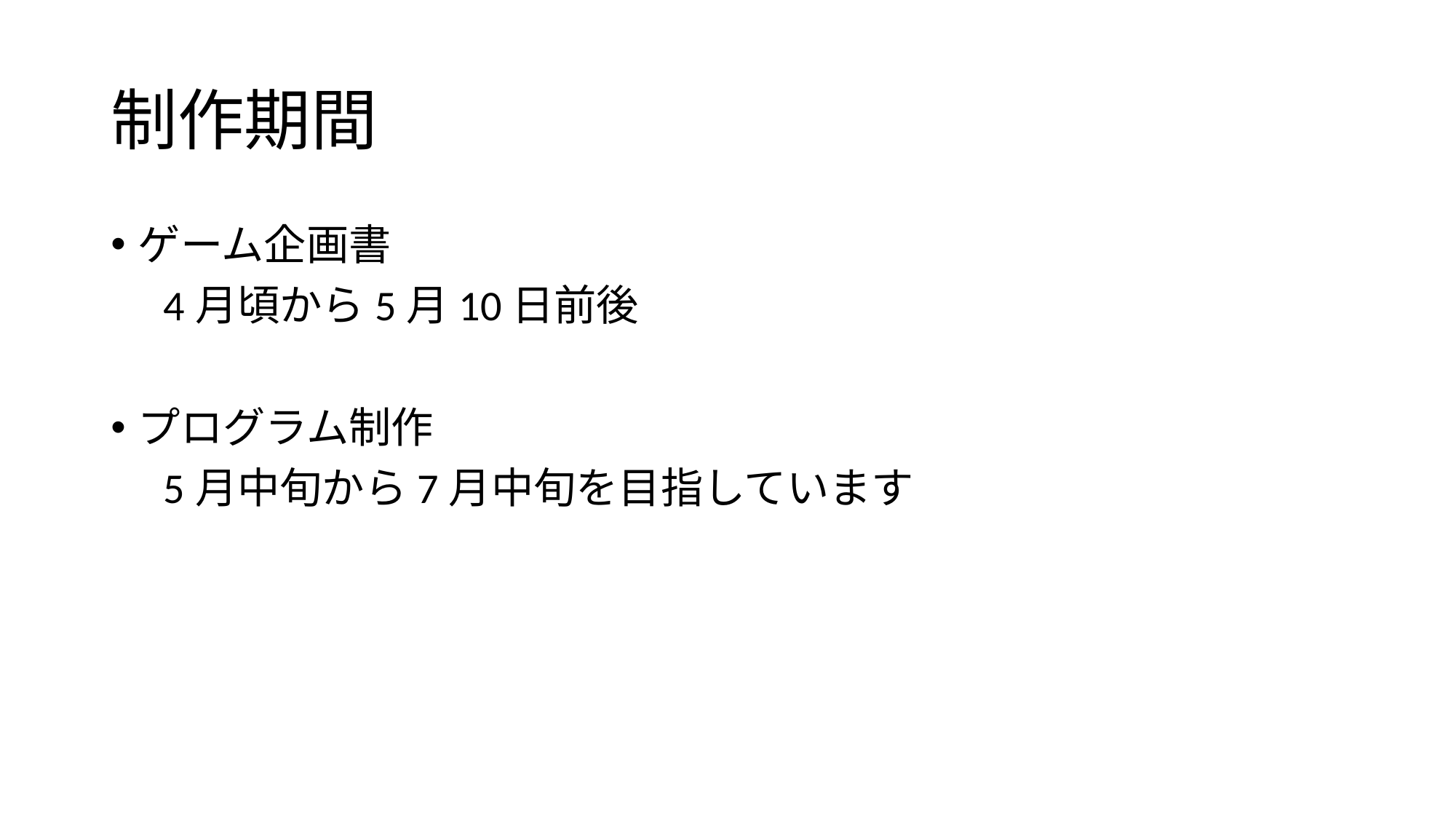

# 制作期間
ゲーム企画書
　4月頃から5月10日前後

プログラム制作
　5月中旬から7月中旬を目指しています